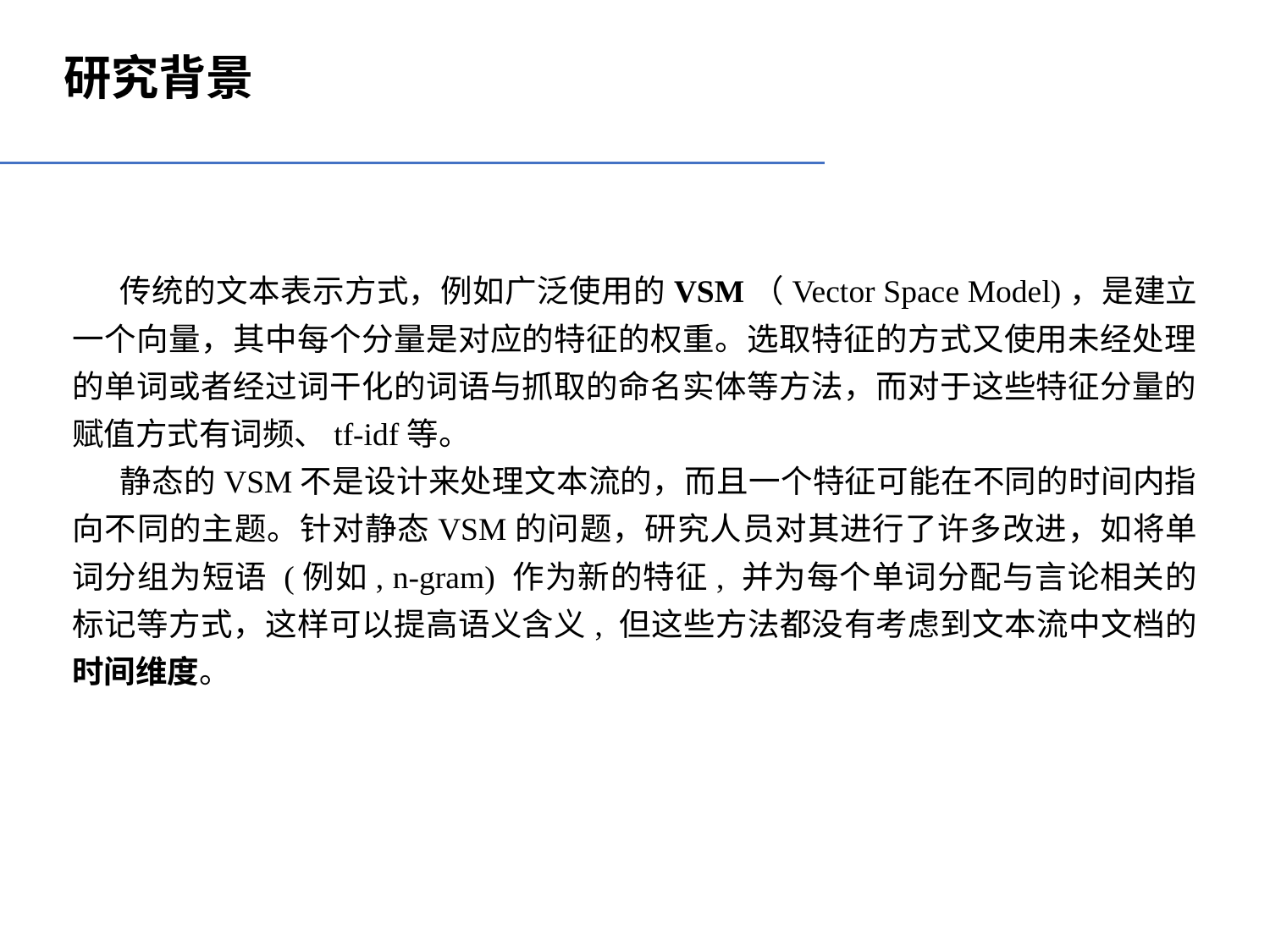

研究背景
传统的文本表示方式，例如广泛使用的VSM（Vector Space Model)，是建立一个向量，其中每个分量是对应的特征的权重。选取特征的方式又使用未经处理的单词或者经过词干化的词语与抓取的命名实体等方法，而对于这些特征分量的赋值方式有词频、tf-idf等。
静态的VSM不是设计来处理文本流的，而且一个特征可能在不同的时间内指向不同的主题。针对静态VSM的问题，研究人员对其进行了许多改进，如将单词分组为短语 (例如, n-gram) 作为新的特征, 并为每个单词分配与言论相关的标记等方式，这样可以提高语义含义, 但这些方法都没有考虑到文本流中文档的时间维度。